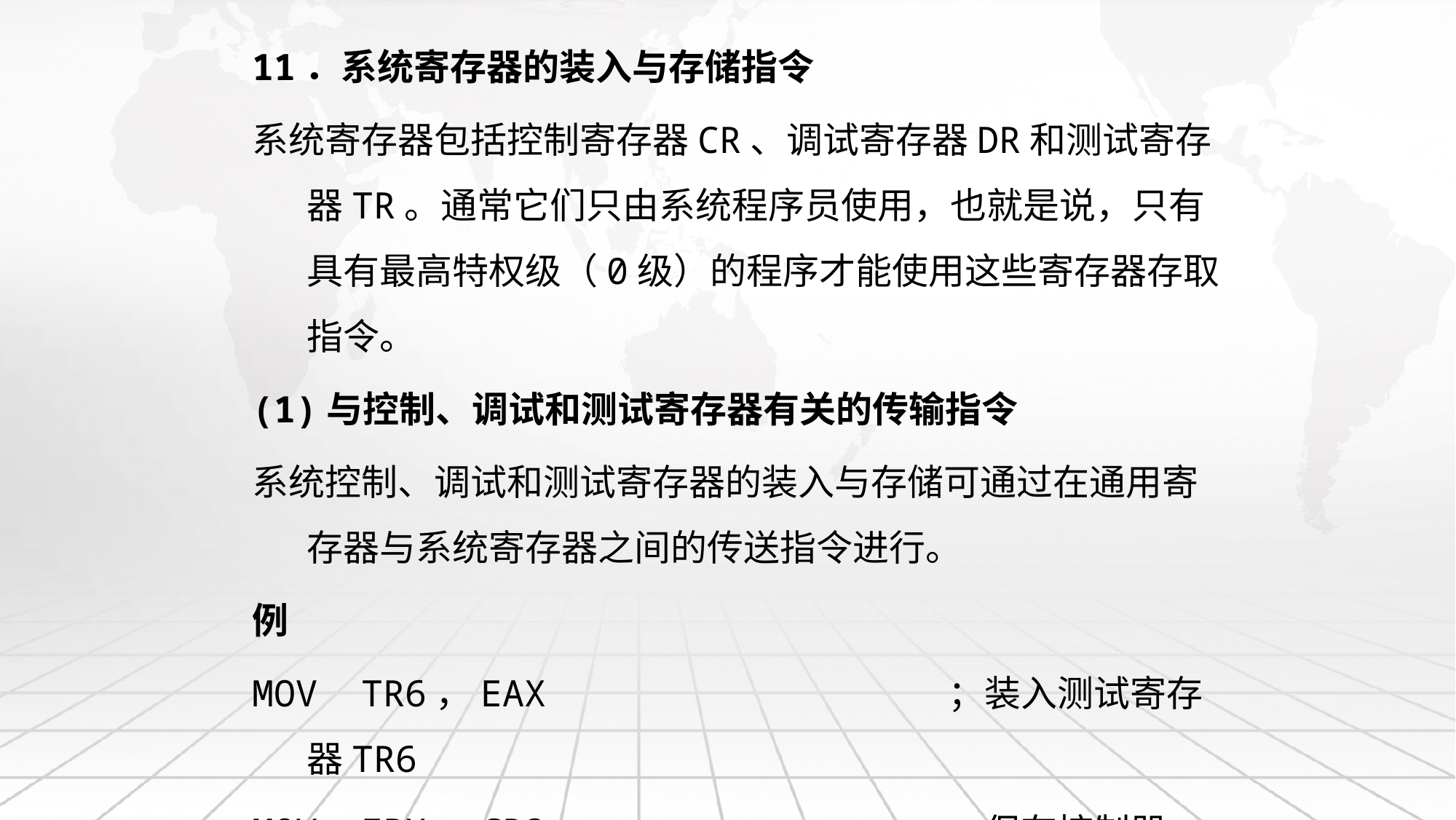

11．系统寄存器的装入与存储指令
系统寄存器包括控制寄存器CR、调试寄存器DR和测试寄存器TR。通常它们只由系统程序员使用，也就是说，只有具有最高特权级（0级）的程序才能使用这些寄存器存取指令。
(1)与控制、调试和测试寄存器有关的传输指令
系统控制、调试和测试寄存器的装入与存储可通过在通用寄存器与系统寄存器之间的传送指令进行。
例
MOV  TR6，EAX                  ；装入测试寄存器TR6
MOV  EBX，CR3                  ；保存控制器CR3的内容